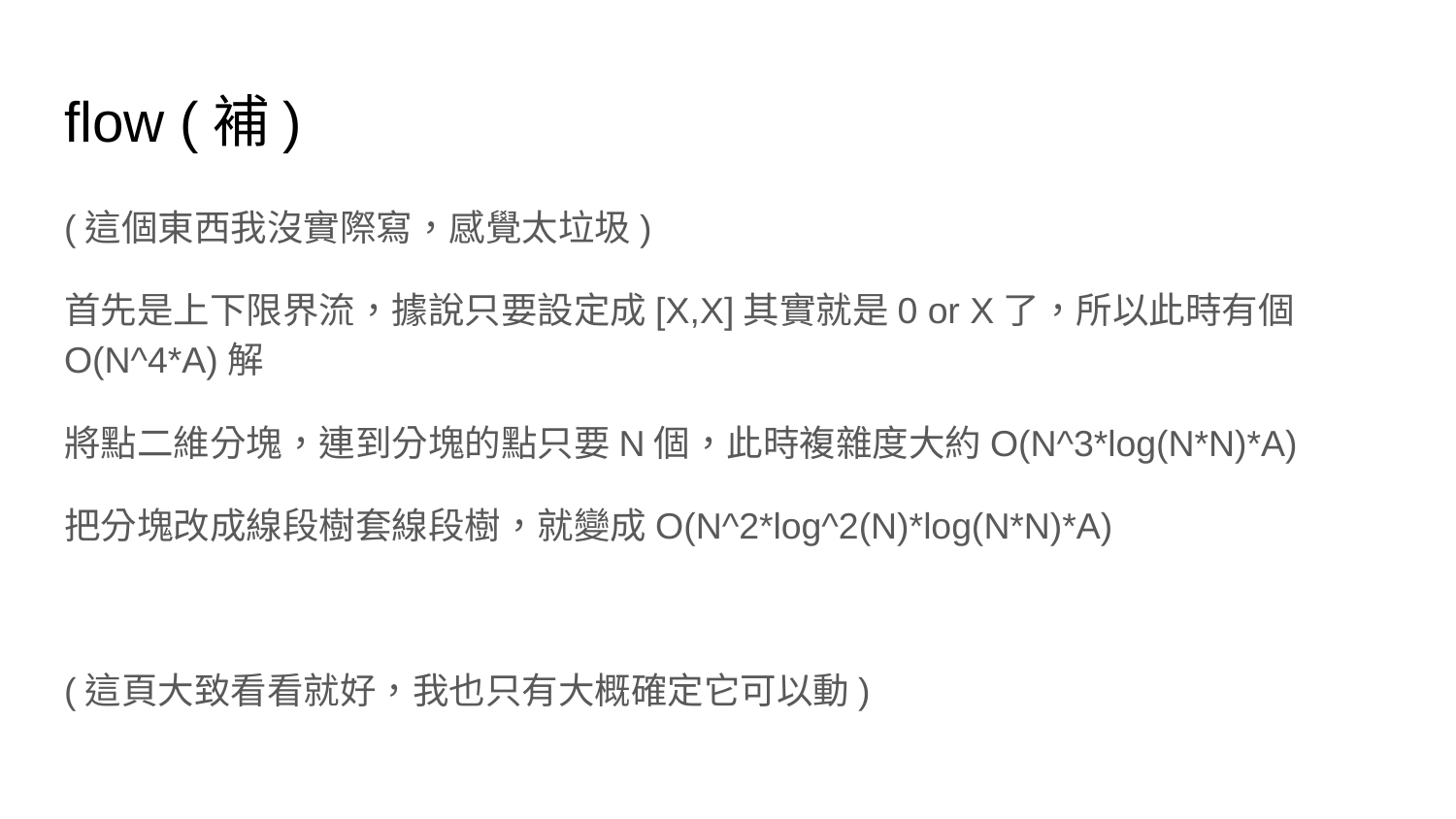

# flow (補)
(這個東西我沒實際寫，感覺太垃圾)
首先是上下限界流，據說只要設定成[X,X]其實就是0 or X了，所以此時有個O(N^4*A)解
將點二維分塊，連到分塊的點只要N個，此時複雜度大約O(N^3*log(N*N)*A)
把分塊改成線段樹套線段樹，就變成O(N^2*log^2(N)*log(N*N)*A)

(這頁大致看看就好，我也只有大概確定它可以動)